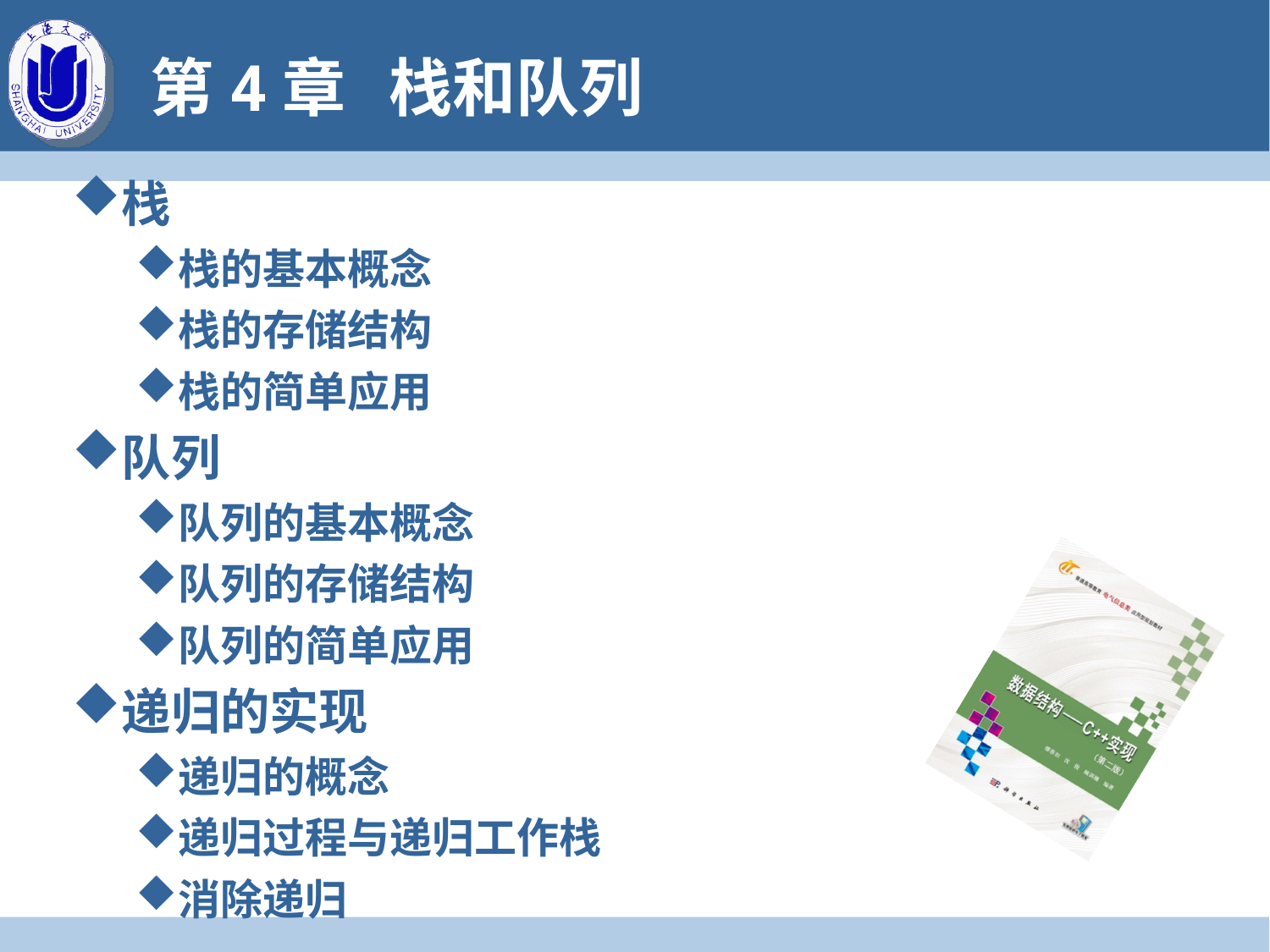

# 第4章   栈和队列
栈
栈的基本概念
栈的存储结构
栈的简单应用
队列
队列的基本概念
队列的存储结构
队列的简单应用
递归的实现
递归的概念
递归过程与递归工作栈
消除递归